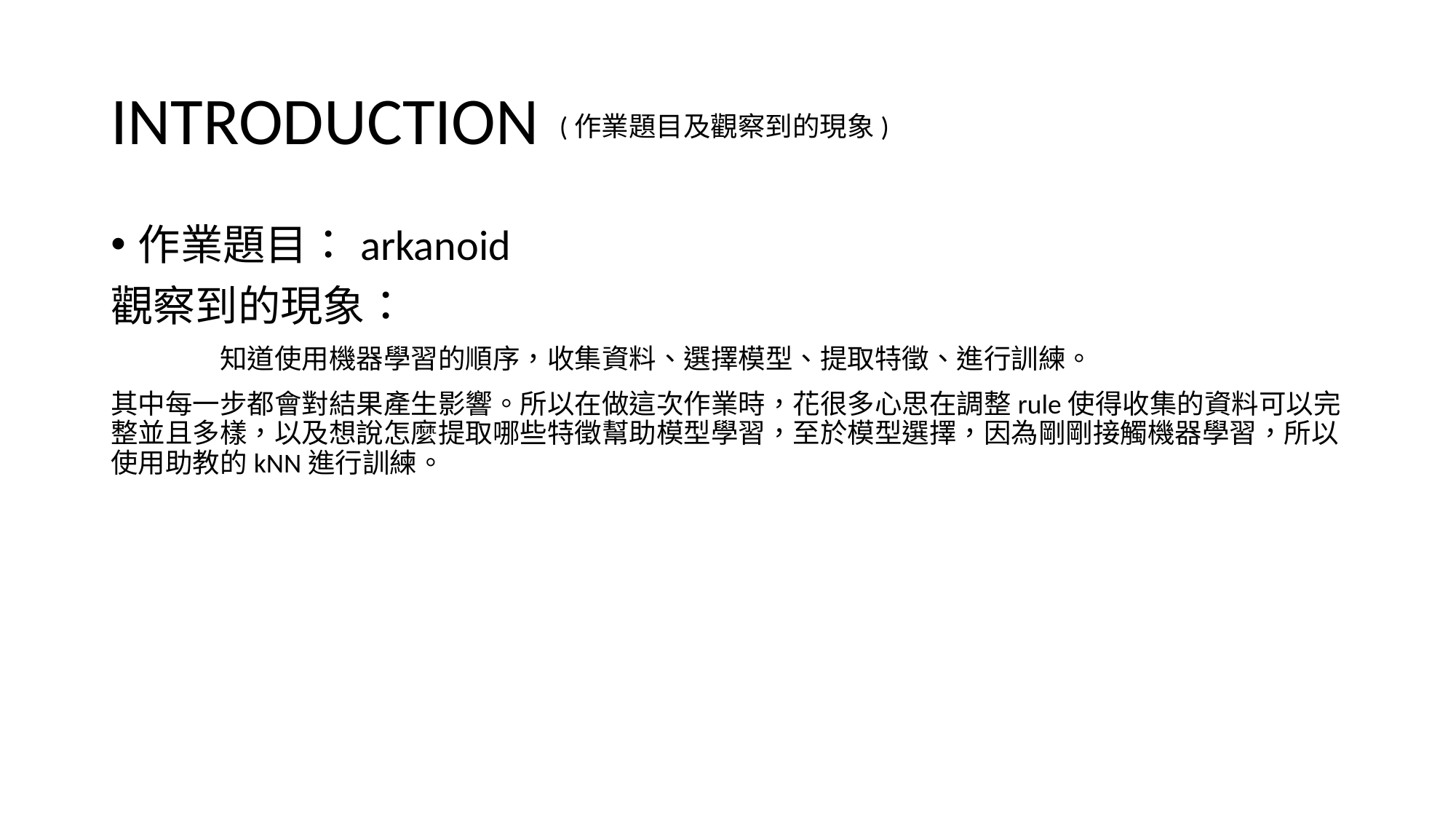

# INTRODUCTION
(作業題目及觀察到的現象)
作業題目：arkanoid
觀察到的現象：
	知道使用機器學習的順序，收集資料、選擇模型、提取特徵、進行訓練。
其中每一步都會對結果產生影響。所以在做這次作業時，花很多心思在調整rule使得收集的資料可以完整並且多樣，以及想說怎麼提取哪些特徵幫助模型學習，至於模型選擇，因為剛剛接觸機器學習，所以使用助教的kNN進行訓練。